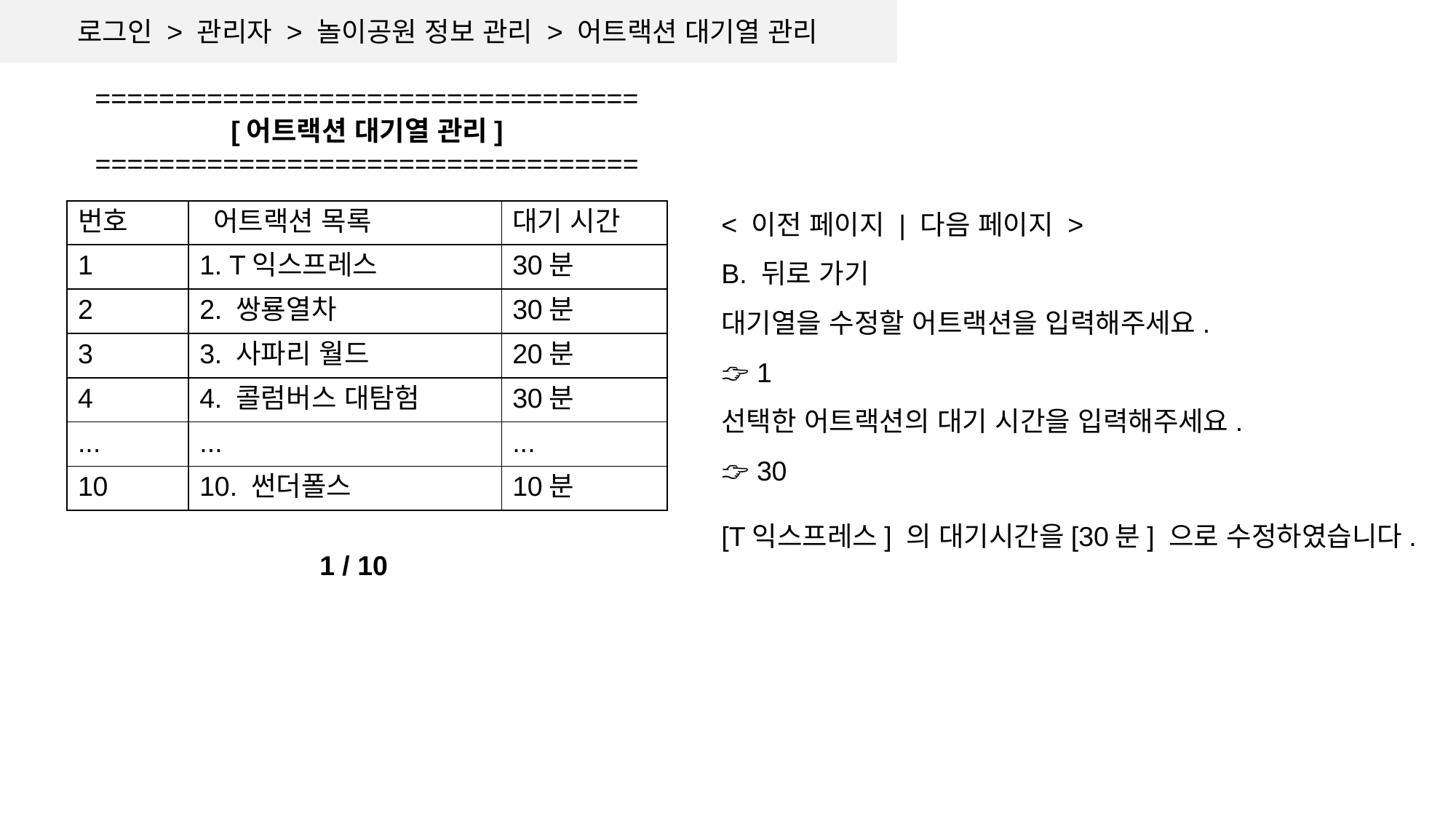

로그인 > 관리자 > 놀이공원 정보 관리 > 어트랙션 대기열 관리
   ==================================
[어트랙션 대기열 관리]
==================================
< 이전 페이지 | 다음 페이지 >
B. 뒤로 가기
대기열을 수정할 어트랙션을 입력해주세요.
👉 1
선택한 어트랙션의 대기 시간을 입력해주세요.
👉 30

[T익스프레스] 의 대기시간을[30분] 으로 수정하였습니다.
| 번호 | 어트랙션 목록 | 대기 시간 |
| --- | --- | --- |
| 1 | 1. T익스프레스 | 30분 |
| 2 | 2. 쌍룡열차 | 30분 |
| 3 | 3. 사파리 월드 | 20분 |
| 4 | 4. 콜럼버스 대탐험 | 30분 |
| ... | ... | ... |
| 10 | 10. 썬더폴스 | 10분 |
1 / 10